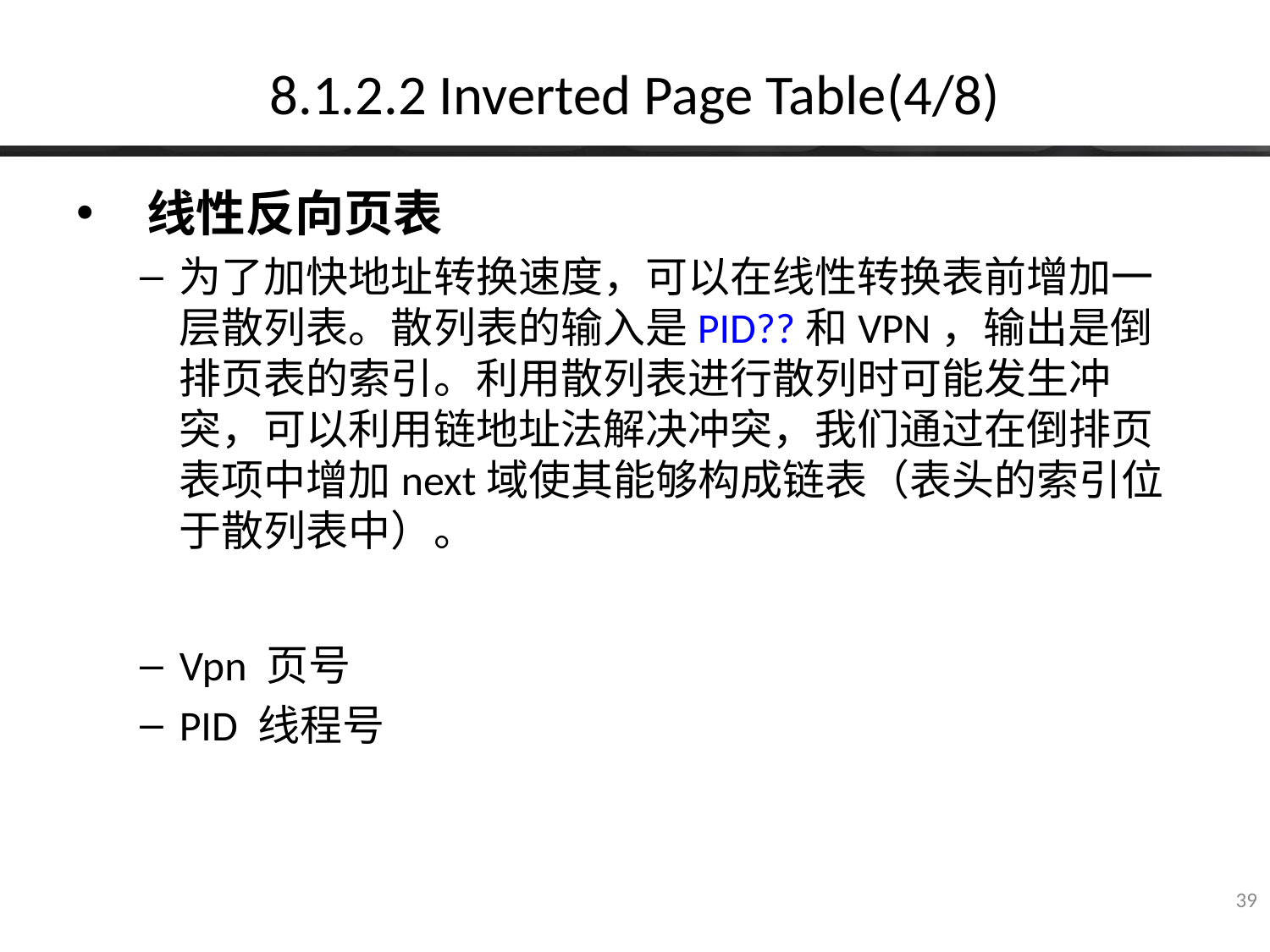

# 8.1.2.2 Inverted Page Table(4/8)
 线性反向页表
为了加快地址转换速度，可以在线性转换表前增加一层散列表。散列表的输入是PID??和VPN，输出是倒排页表的索引。利用散列表进行散列时可能发生冲突，可以利用链地址法解决冲突，我们通过在倒排页表项中增加next域使其能够构成链表（表头的索引位于散列表中）。

Vpn 页号
PID 线程号
39